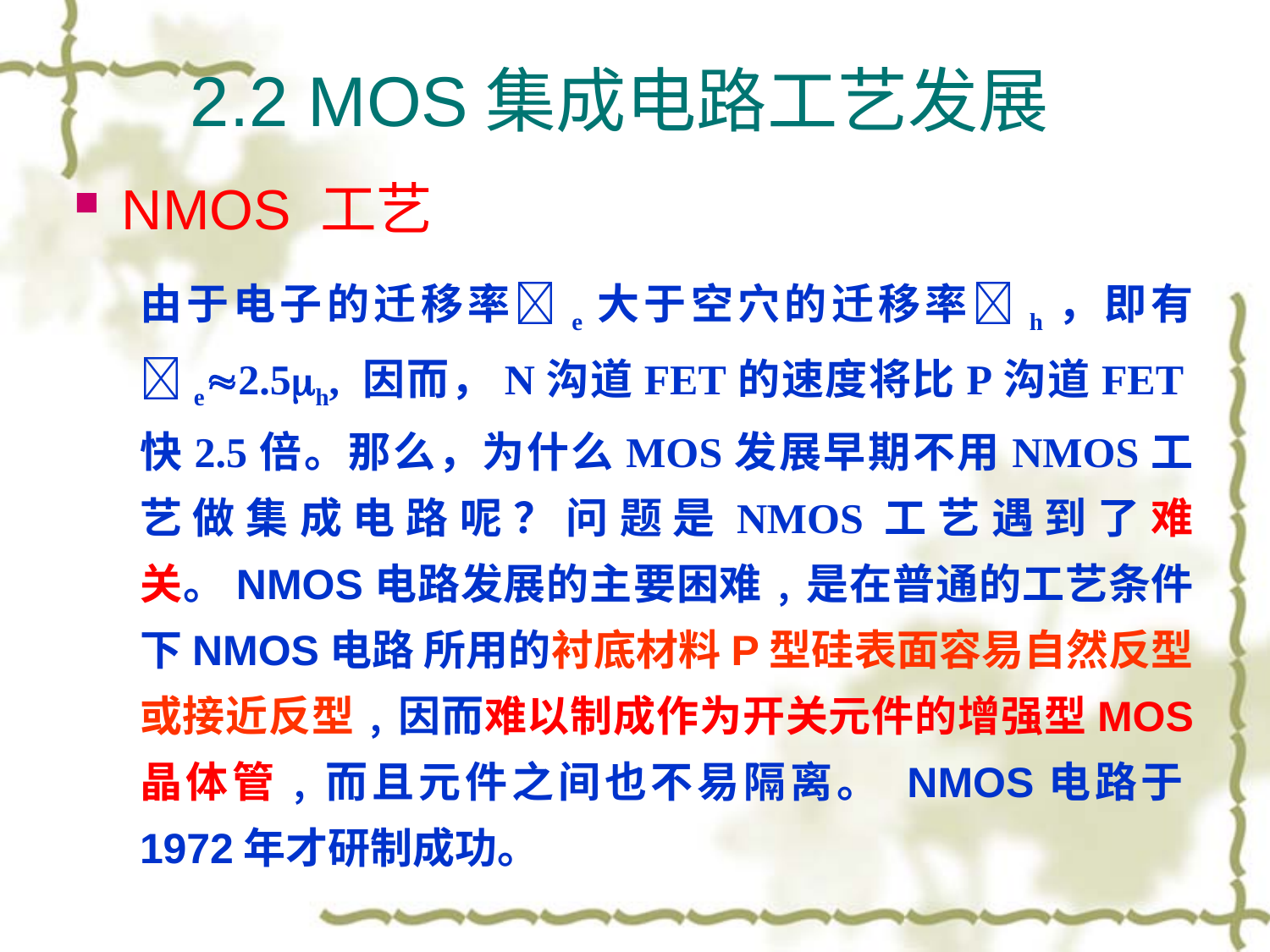

2.2 MOS集成电路工艺发展
NMOS 工艺
由于电子的迁移率μe大于空穴的迁移率μh，即有μe≈2.5μh, 因而，N沟道FET的速度将比P沟道FET快2.5倍。那么，为什么MOS发展早期不用NMOS工艺做集成电路呢？问题是NMOS工艺遇到了难关。NMOS电路发展的主要困难﹐是在普通的工艺条件下NMOS电路 所用的衬底材料P型硅表面容易自然反型或接近反型﹐因而难以制成作为开关元件的增强型MOS 晶体管﹐而且元件之间也不易隔离。 NMOS电路于1972年才研制成功。

35